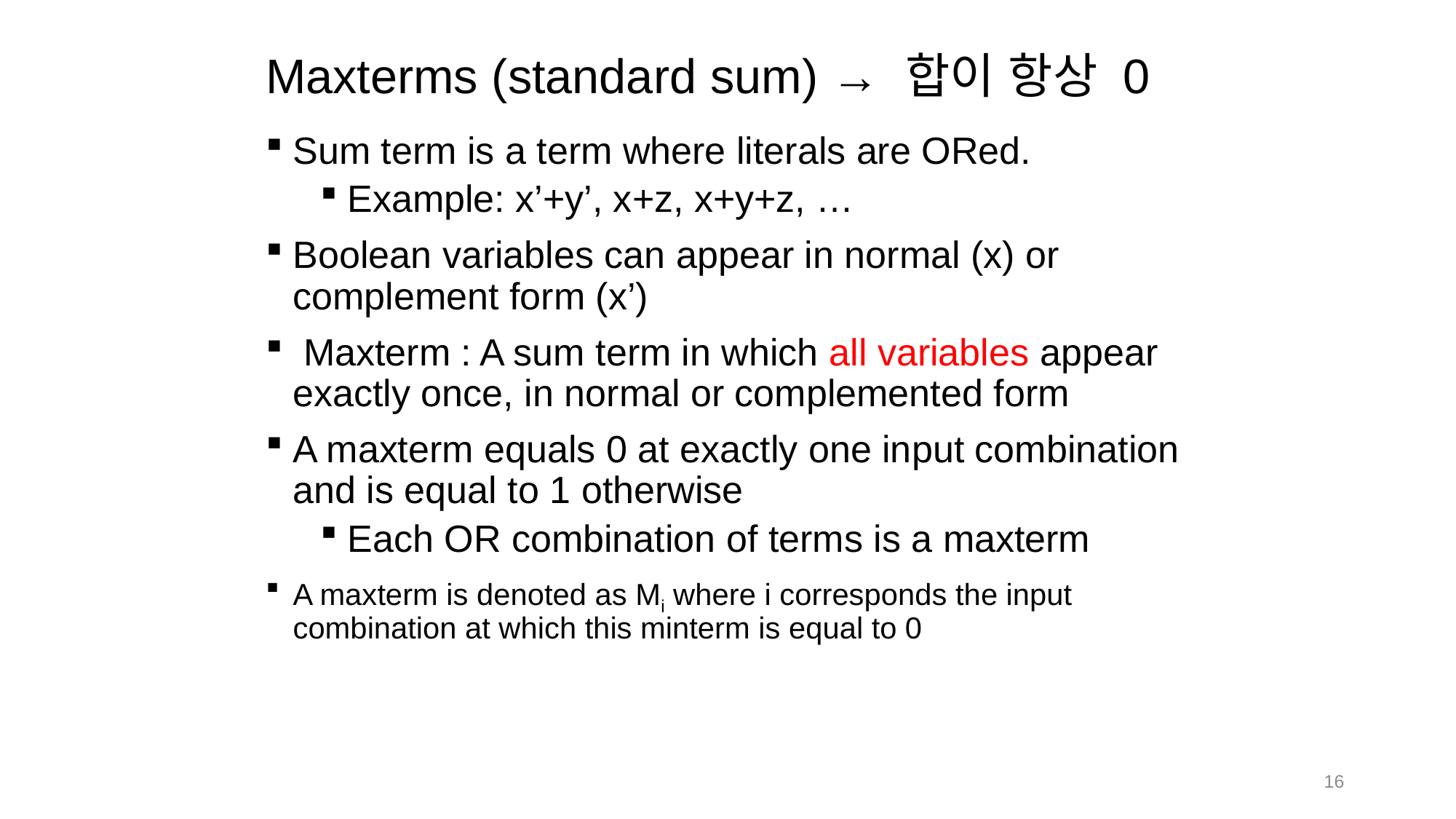

# Maxterms (standard sum) → 합이 항상 0
Sum term is a term where literals are ORed.
Example: x’+y’, x+z, x+y+z, …
Boolean variables can appear in normal (x) or complement form (x’)
 Maxterm : A sum term in which all variables appear exactly once, in normal or complemented form
A maxterm equals 0 at exactly one input combination and is equal to 1 otherwise
Each OR combination of terms is a maxterm
A maxterm is denoted as Mi where i corresponds the input combination at which this minterm is equal to 0

16